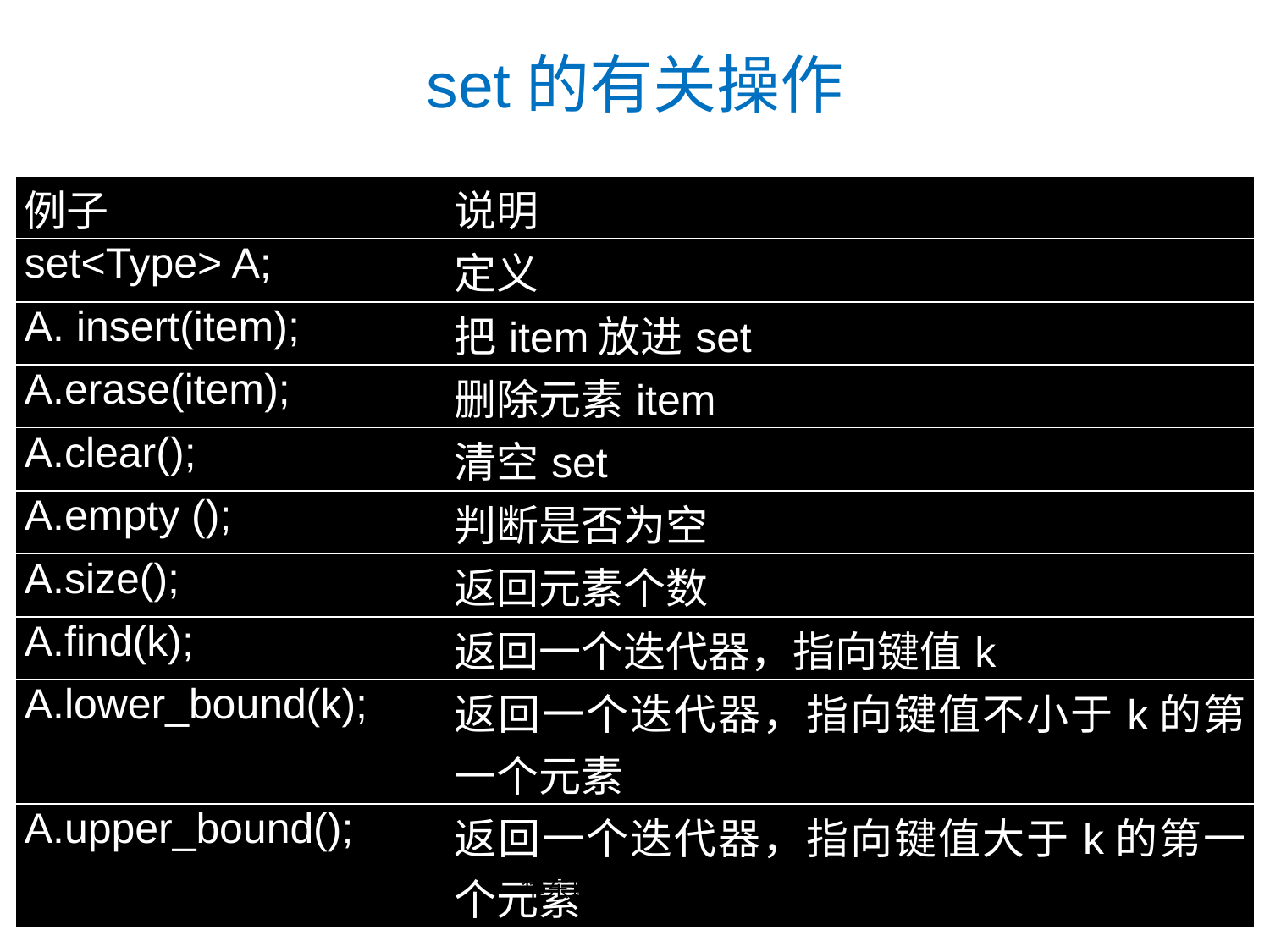

# set的有关操作
| 例子 | 说明 |
| --- | --- |
| set<Type> A; | 定义 |
| A. insert(item); | 把item放进set |
| A.erase(item); | 删除元素item |
| A.clear(); | 清空set |
| A.empty (); | 判断是否为空 |
| A.size(); | 返回元素个数 |
| A.find(k); | 返回一个迭代器，指向键值k |
| A.lower\_bound(k); | 返回一个迭代器，指向键值不小于k的第一个元素 |
| A.upper\_bound(); | 返回一个迭代器，指向键值大于k的第一个元素 |
华东理工大学 罗勇军